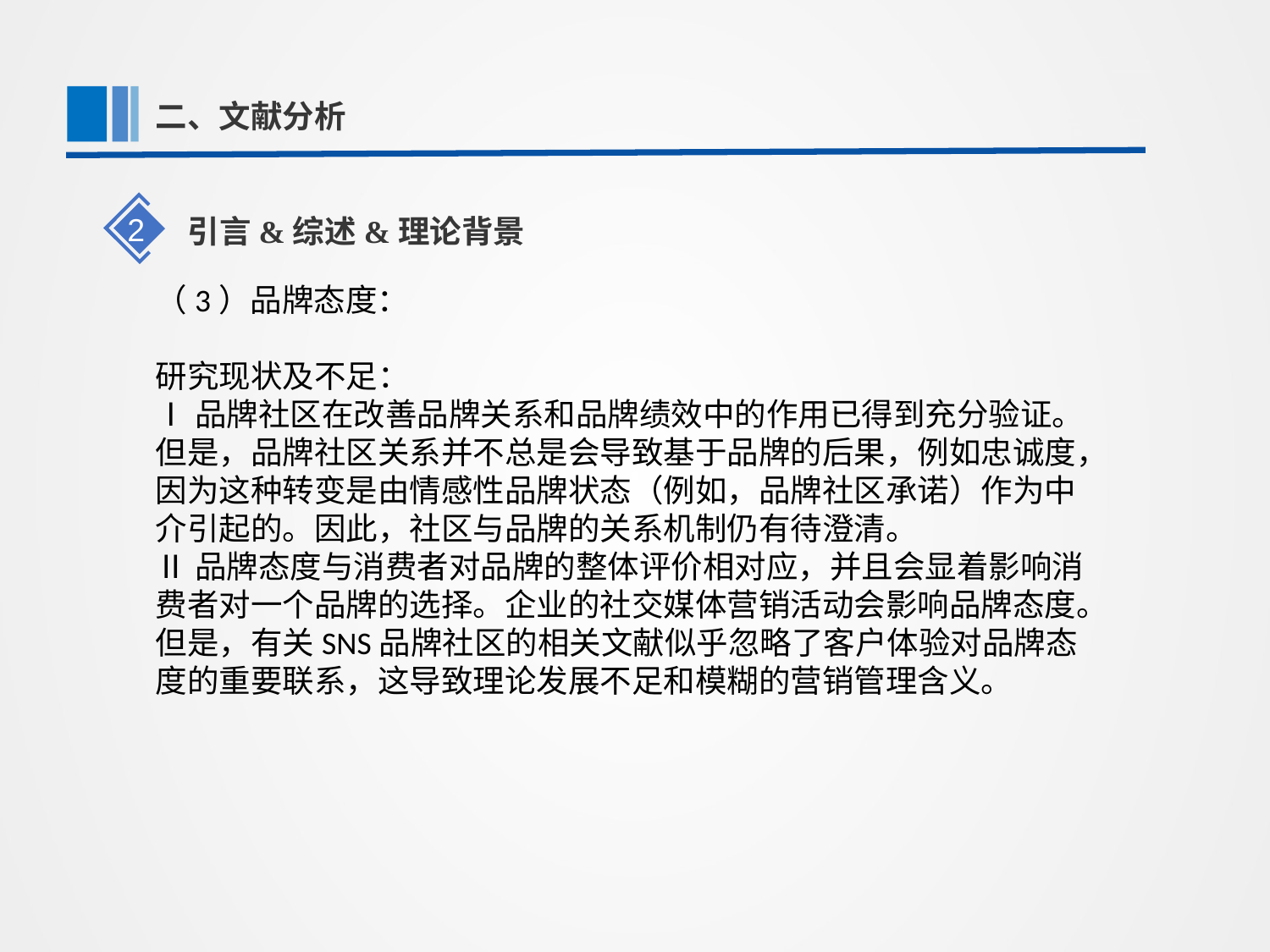

第一部分

二、文献分析

2
引言&综述&理论背景
（3）品牌态度：

研究现状及不足：
Ⅰ品牌社区在改善品牌关系和品牌绩效中的作用已得到充分验证。但是，品牌社区关系并不总是会导致基于品牌的后果，例如忠诚度，因为这种转变是由情感性品牌状态（例如，品牌社区承诺）作为中介引起的。因此，社区与品牌的关系机制仍有待澄清。
Ⅱ品牌态度与消费者对品牌的整体评价相对应，并且会显着影响消费者对一个品牌的选择。企业的社交媒体营销活动会影响品牌态度。但是，有关SNS品牌社区的相关文献似乎忽略了客户体验对品牌态度的重要联系，这导致理论发展不足和模糊的营销管理含义。